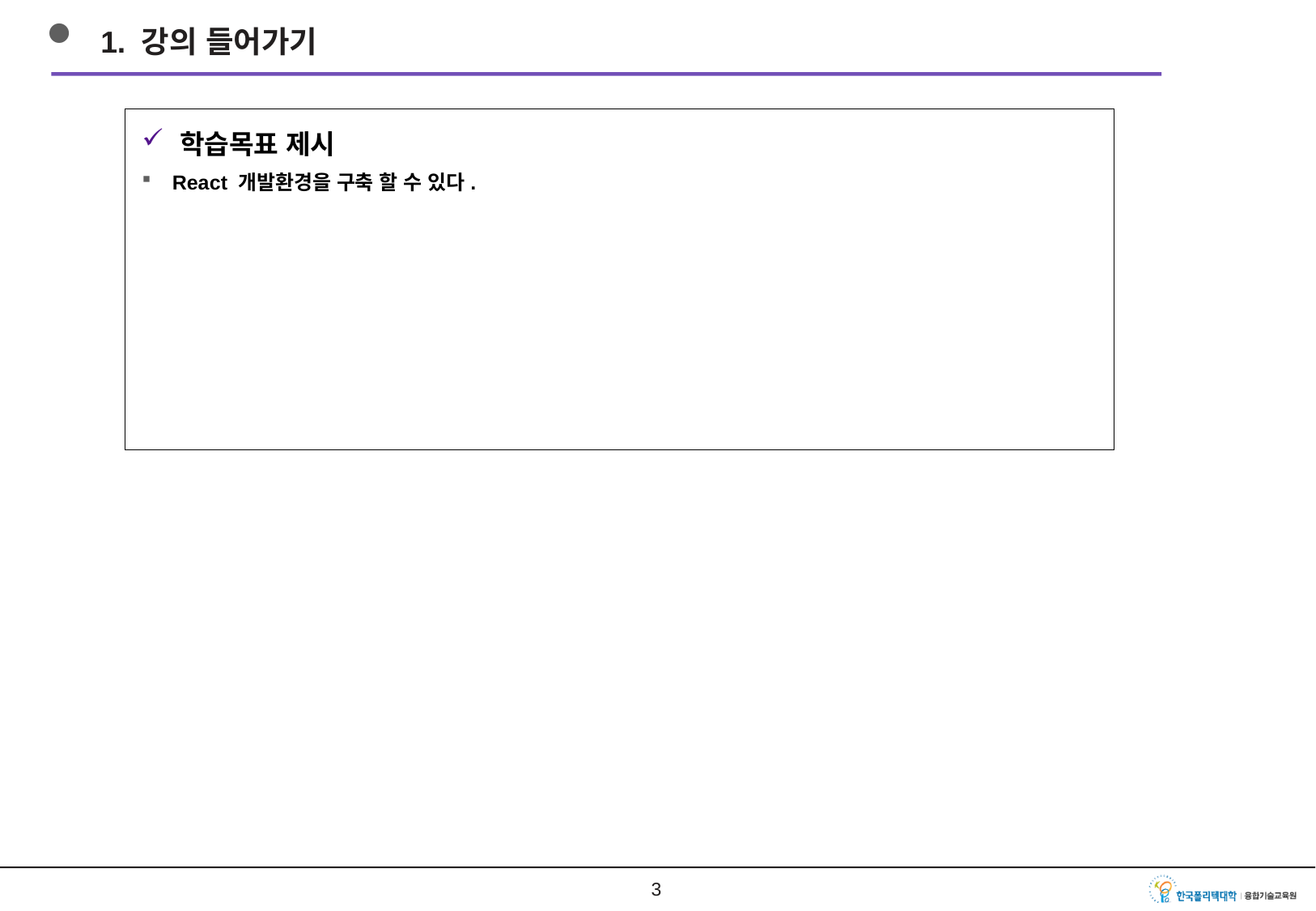

1. 강의 들어가기
학습목표 제시
React 개발환경을 구축 할 수 있다.
3